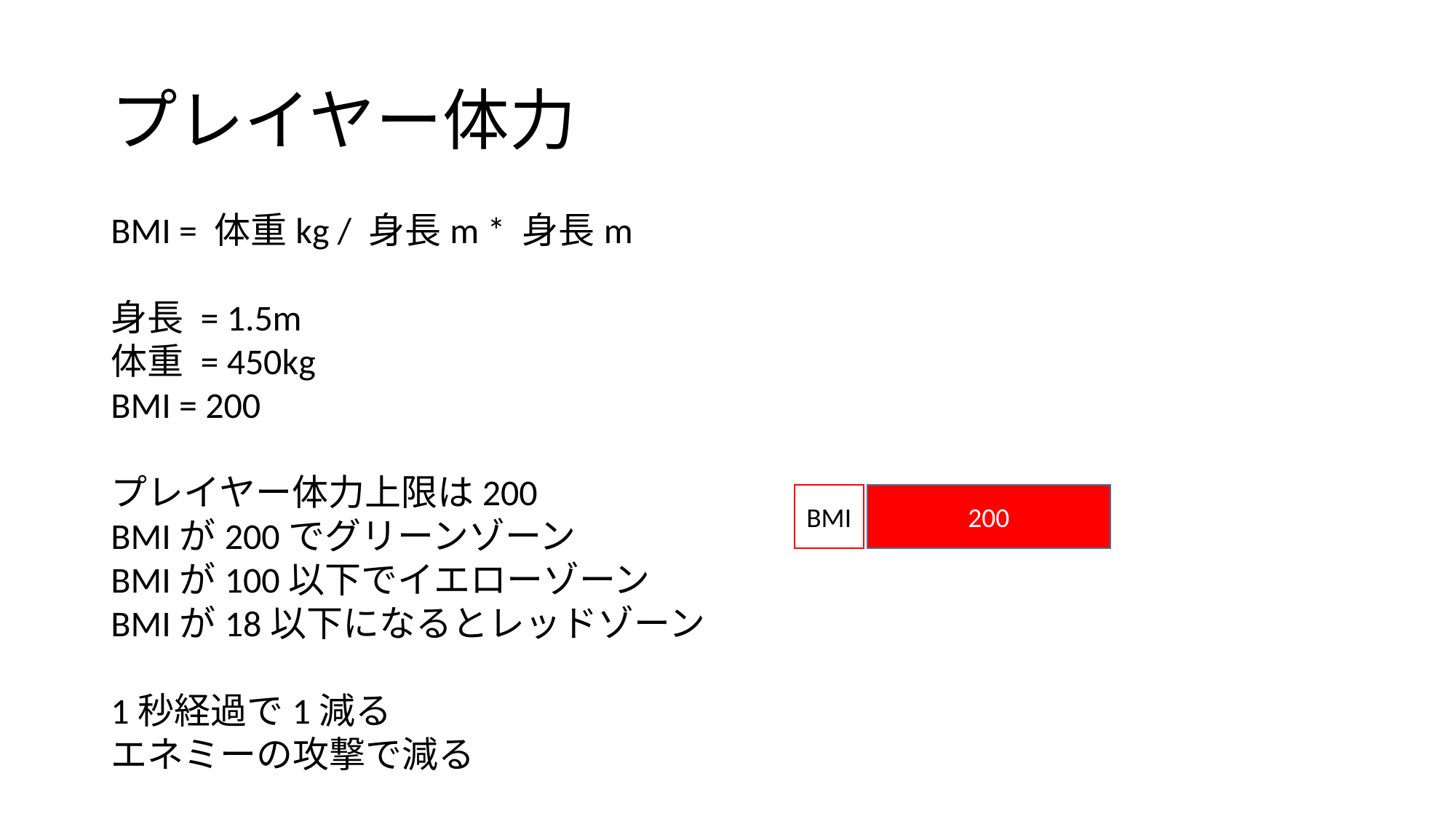

# プレイヤー体力
BMI = 体重kg / 身長m * 身長m

身長 = 1.5m
体重 = 450kg
BMI = 200

プレイヤー体力上限は200
BMIが200でグリーンゾーン
BMIが100以下でイエローゾーン
BMIが18以下になるとレッドゾーン

1秒経過で1減る
エネミーの攻撃で減る

BMI
200